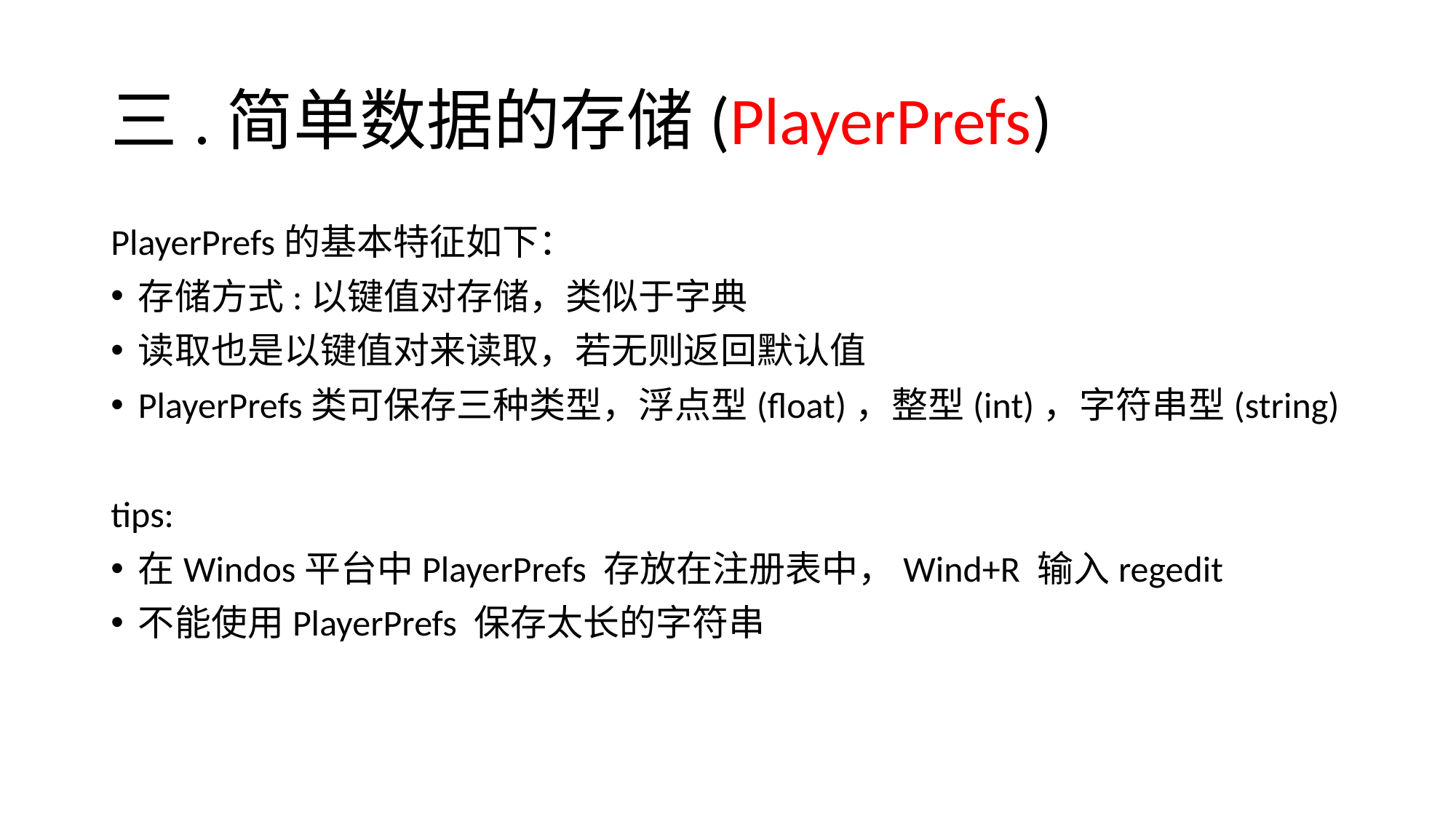

# 三.简单数据的存储(PlayerPrefs)
PlayerPrefs的基本特征如下：
存储方式:以键值对存储，类似于字典
读取也是以键值对来读取，若无则返回默认值
PlayerPrefs类可保存三种类型，浮点型(float)，整型(int)，字符串型(string)

tips:
在Windos平台中PlayerPrefs 存放在注册表中，Wind+R 输入regedit
不能使用PlayerPrefs 保存太长的字符串